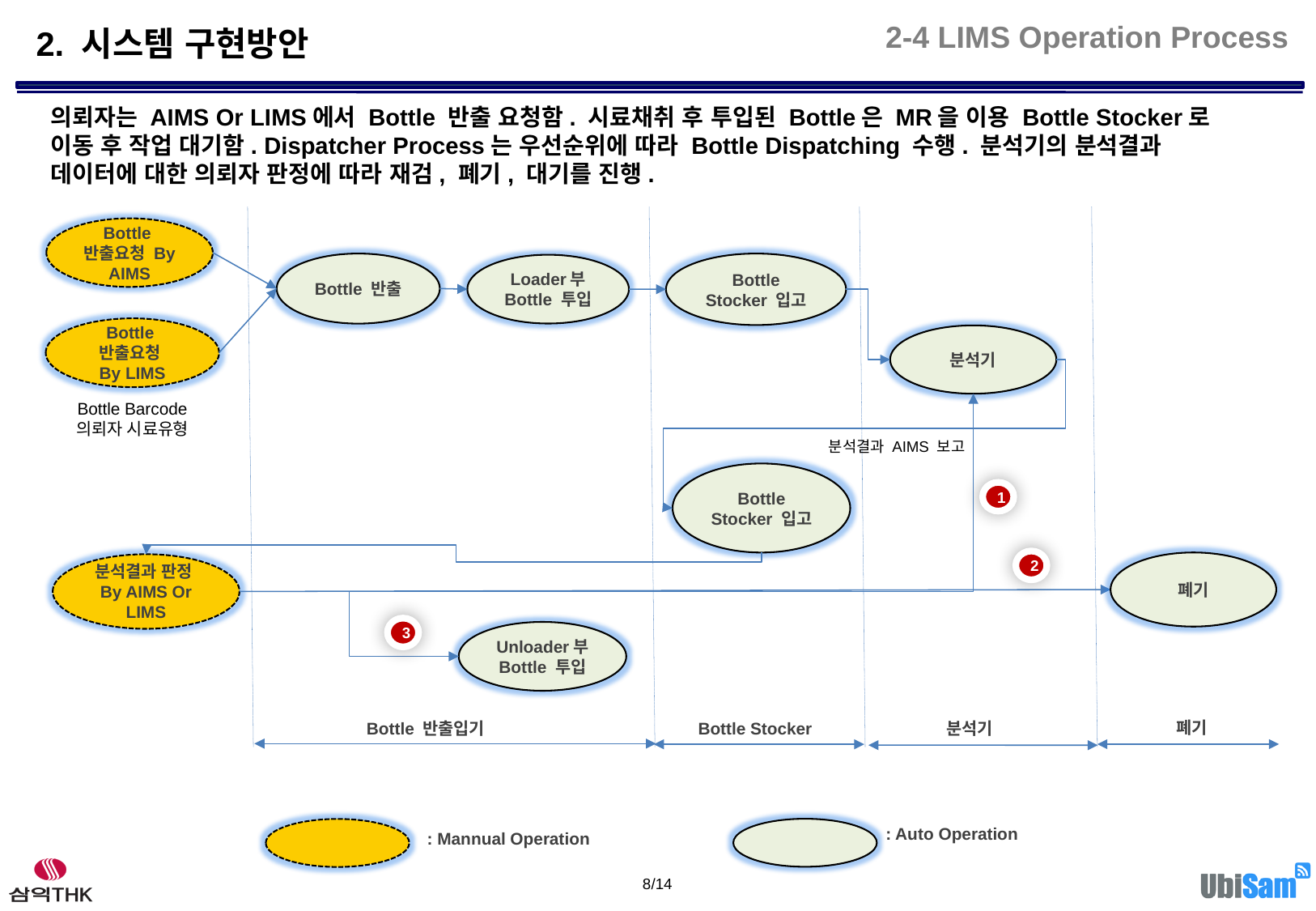

2-4 LIMS Operation Process
2. 시스템 구현방안
의뢰자는 AIMS Or LIMS에서 Bottle 반출 요청함. 시료채취 후 투입된 Bottle은 MR을 이용 Bottle Stocker로 이동 후 작업 대기함. Dispatcher Process는 우선순위에 따라 Bottle Dispatching 수행. 분석기의 분석결과 데이터에 대한 의뢰자 판정에 따라 재검, 폐기, 대기를 진행.
Bottle
반출요청 By AIMS
Bottle 반출
Bottle Stocker 입고
Loader부 Bottle 투입
Bottle
반출요청
By LIMS
분석기
Bottle Barcode
의뢰자 시료유형
분석결과 AIMS 보고
Bottle Stocker 입고
1
2
폐기
분석결과 판정
By AIMS Or LIMS
3
Unloader부 Bottle 투입
폐기
분석기
Bottle Stocker
Bottle 반출입기

: Auto Operation
: Mannual Operation